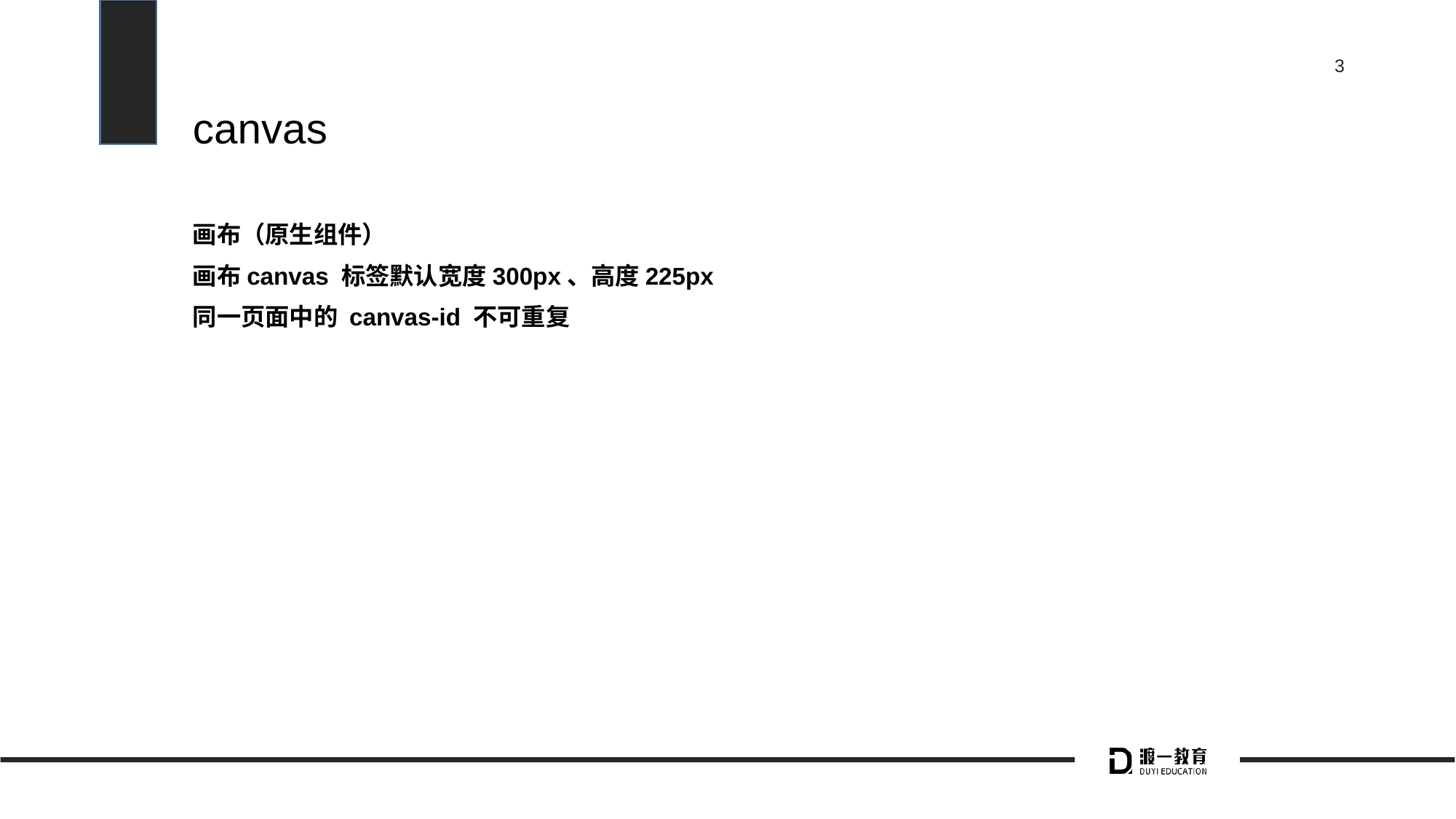

# canvas
画布（原生组件）
画布canvas 标签默认宽度300px、高度225px
同一页面中的 canvas-id 不可重复